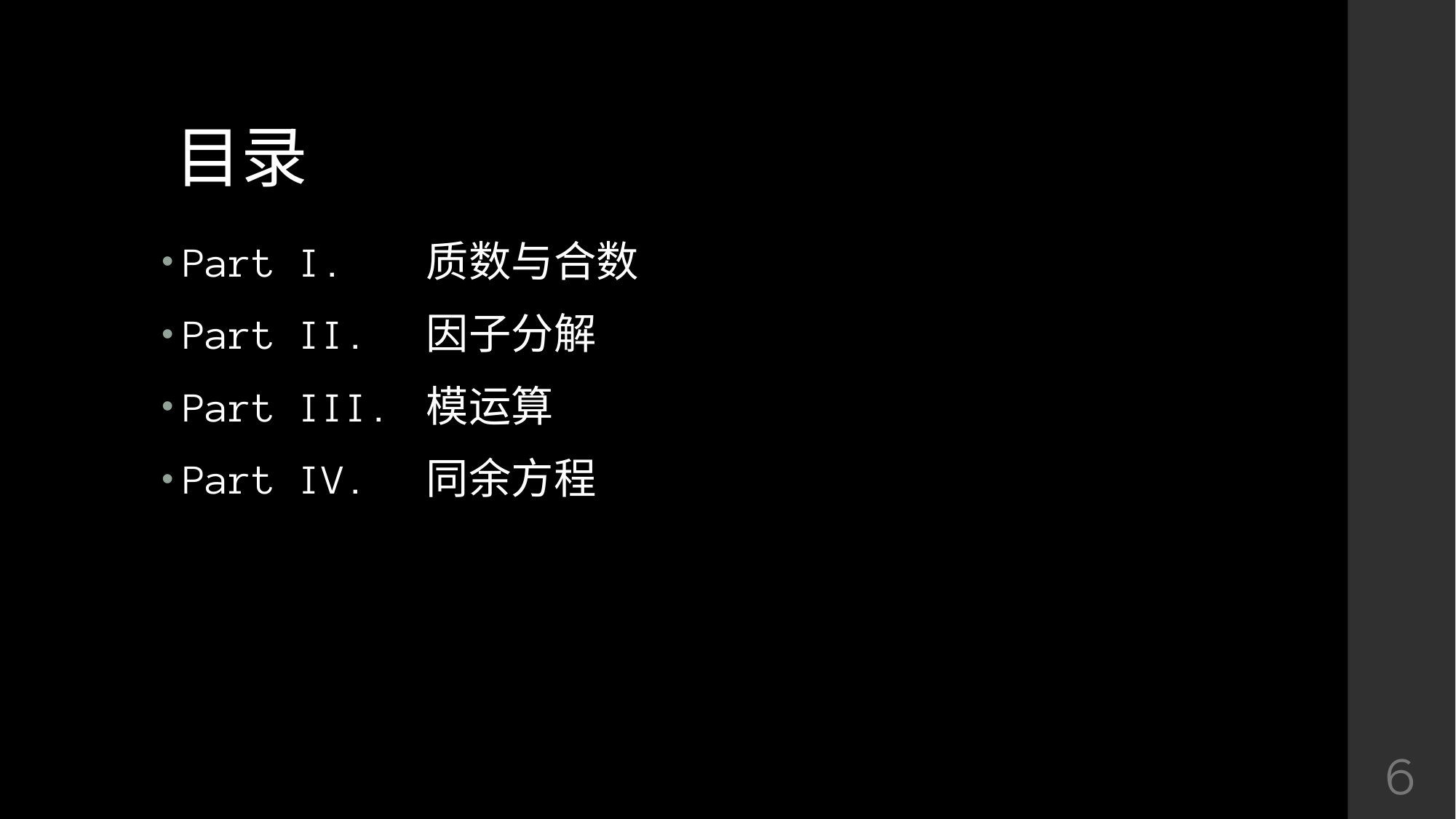

# 目录
Part I.   质数与合数
Part II.  因子分解
Part III. 模运算
Part IV.  同余方程

6